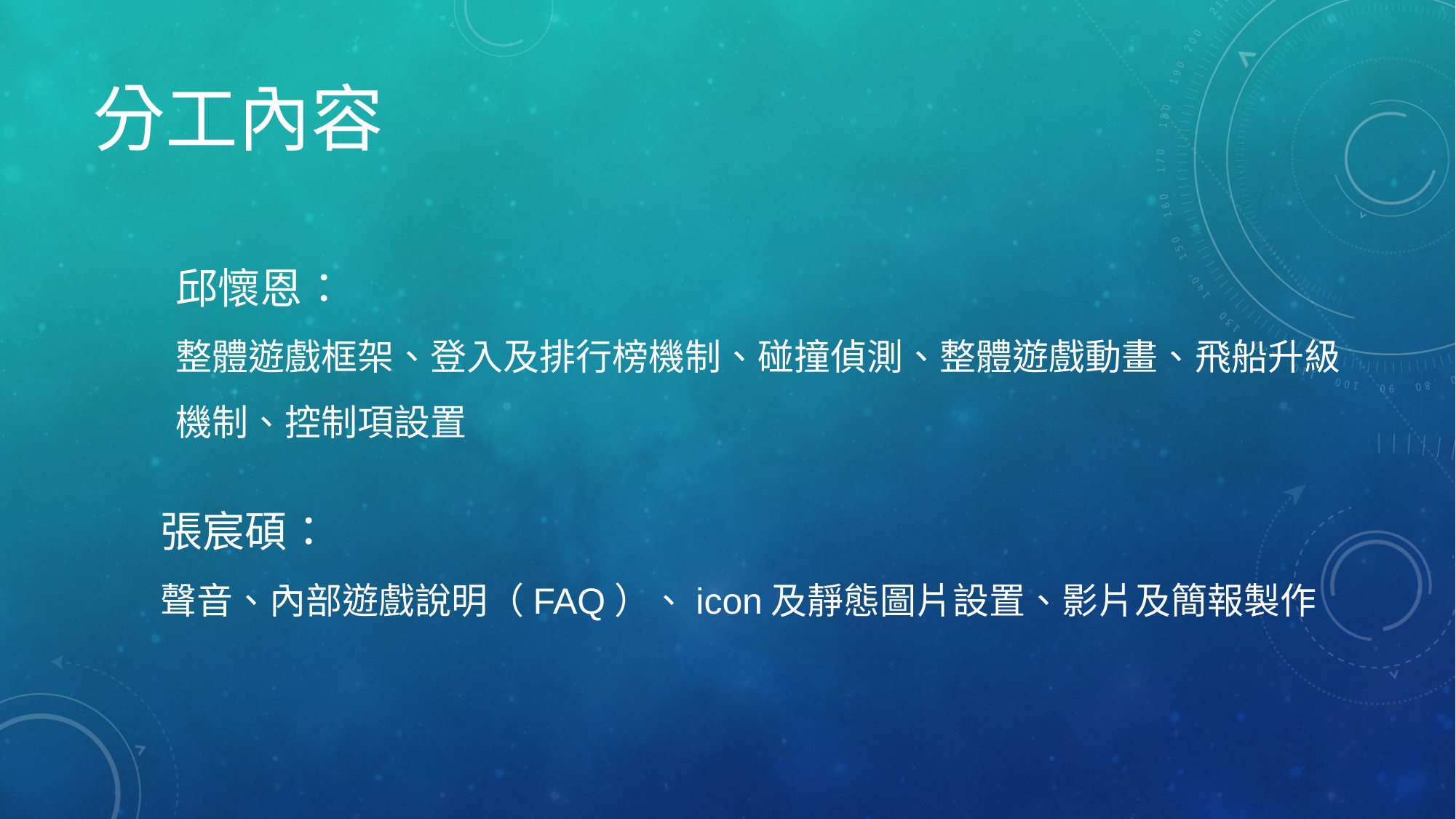

# 分工內容
邱懷恩：
整體遊戲框架、登入及排行榜機制、碰撞偵測、整體遊戲動畫、飛船升級
機制、控制項設置
張宸碩：
聲音、內部遊戲說明（FAQ）、icon及靜態圖片設置、影片及簡報製作